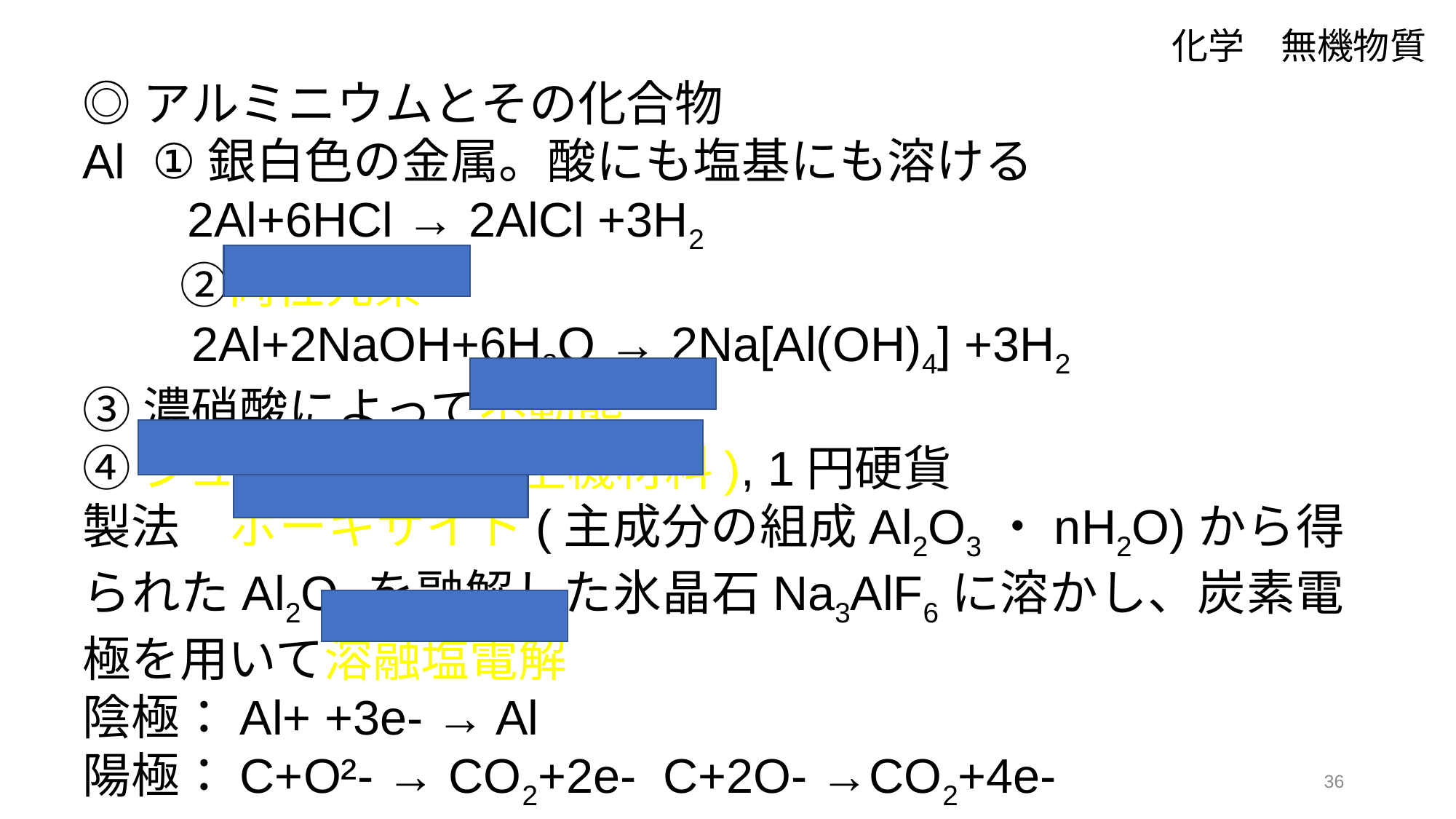

化学　無機物質
◎アルミニウムとその化合物
Al  ①銀白色の金属。酸にも塩基にも溶ける
   　2Al+6HCl → 2AlCl +3H2
　　②両性元素
　　2Al+2NaOH+6H2O → 2Na[Al(OH)4] +3H2
③濃硝酸によって不動態
➃ジュラルミン(航空機材料), 1円硬貨
製法　ボーキサイト(主成分の組成Al2O3・nH2O)から得られたAl2O3を融解した氷晶石Na3AlF6に溶かし、炭素電極を用いて溶融塩電解
陰極：Al+ +3e- → Al
陽極：C+O²- → CO2+2e-  C+2O- →CO2+4e-

36